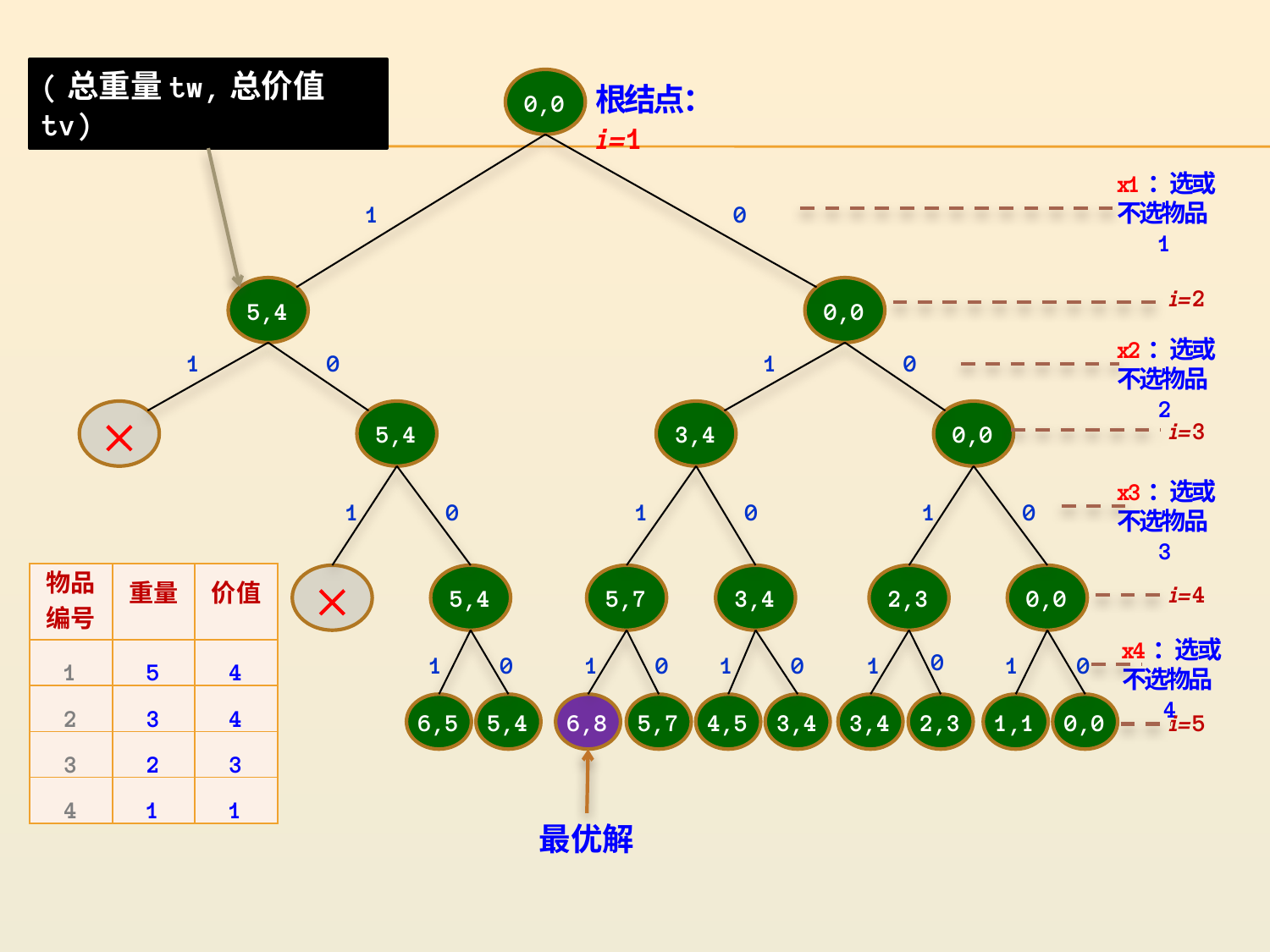

(总重量tw,总价值tv)
0,0
根结点：i=1
i=2
i=3
i=4
i=5
x1：选或不选物品1
x2：选或不选物品2
x3：选或不选物品3
x4：选或不选物品4
1
0
5,4
0,0
1
0
1
0
×
5,4
3,4
0,0
1
0
1
0
1
0
| 物品编号 | 重量 | 价值 |
| --- | --- | --- |
| 1 | 5 | 4 |
| 2 | 3 | 4 |
| 3 | 2 | 3 |
| 4 | 1 | 1 |
×
5,4
5,7
3,4
2,3
0,0
0
1
0
1
0
1
0
1
1
0
6,5
5,4
6,8
5,7
4,5
3,4
3,4
2,3
1,1
0,0
最优解